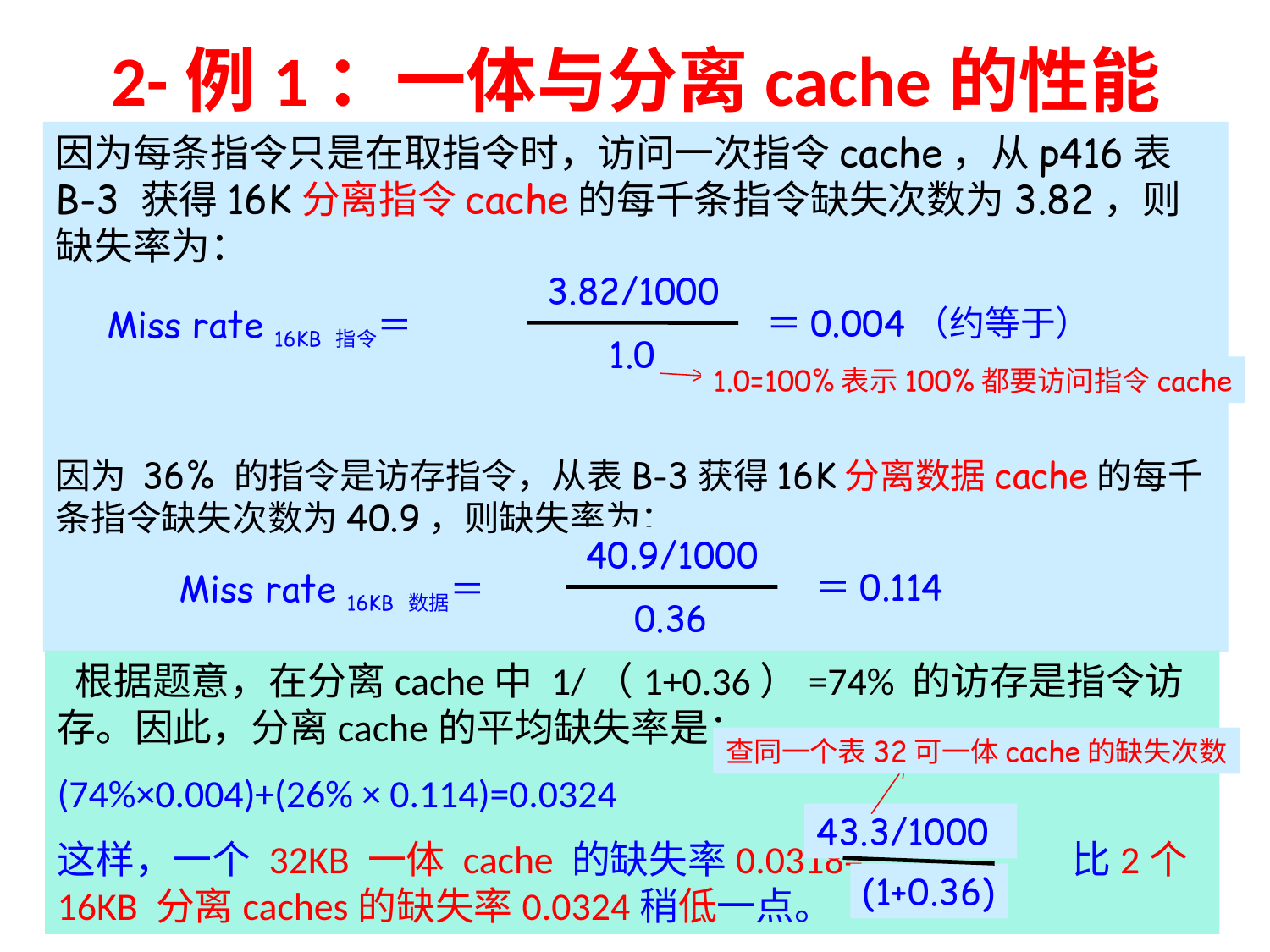

2-例1：一体与分离cache的性能
因为每条指令只是在取指令时，访问一次指令cache，从p416表B-3 获得16K分离指令cache的每千条指令缺失次数为3.82，则缺失率为：

因为 36% 的指令是访存指令，从表B-3获得16K分离数据cache的每千条指令缺失次数为40.9，则缺失率为：

3.82/1000
＝0.004（约等于）
Miss rate 16KB 指令＝

1.0
40.9/1000
＝0.114
Miss rate 16KB 数据＝

0.36
1.0=100%表示100%都要访问指令cache
 根据题意，在分离cache中 1/（1+0.36）=74% 的访存是指令访存。因此，分离cache的平均缺失率是：
(74%×0.004)+(26% × 0.114)=0.0324
这样，一个 32KB 一体 cache 的缺失率0.0318=                       比2个16KB 分离caches的缺失率0.0324稍低一点。
查同一个表32可一体cache的缺失次数
43.3/1000

(1+0.36)
41
41